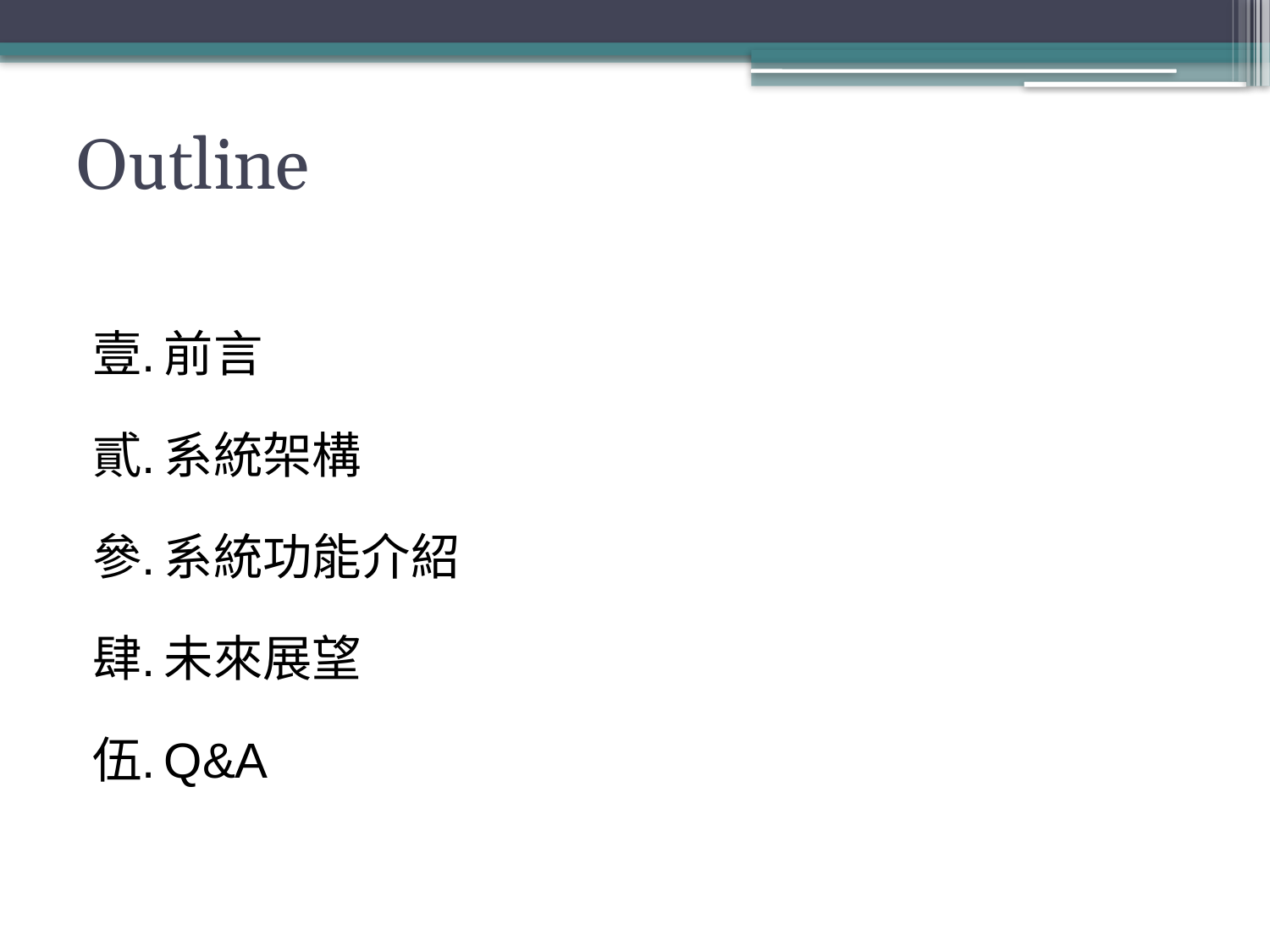

# Outline
前言
系統架構
系統功能介紹
未來展望
Q&A